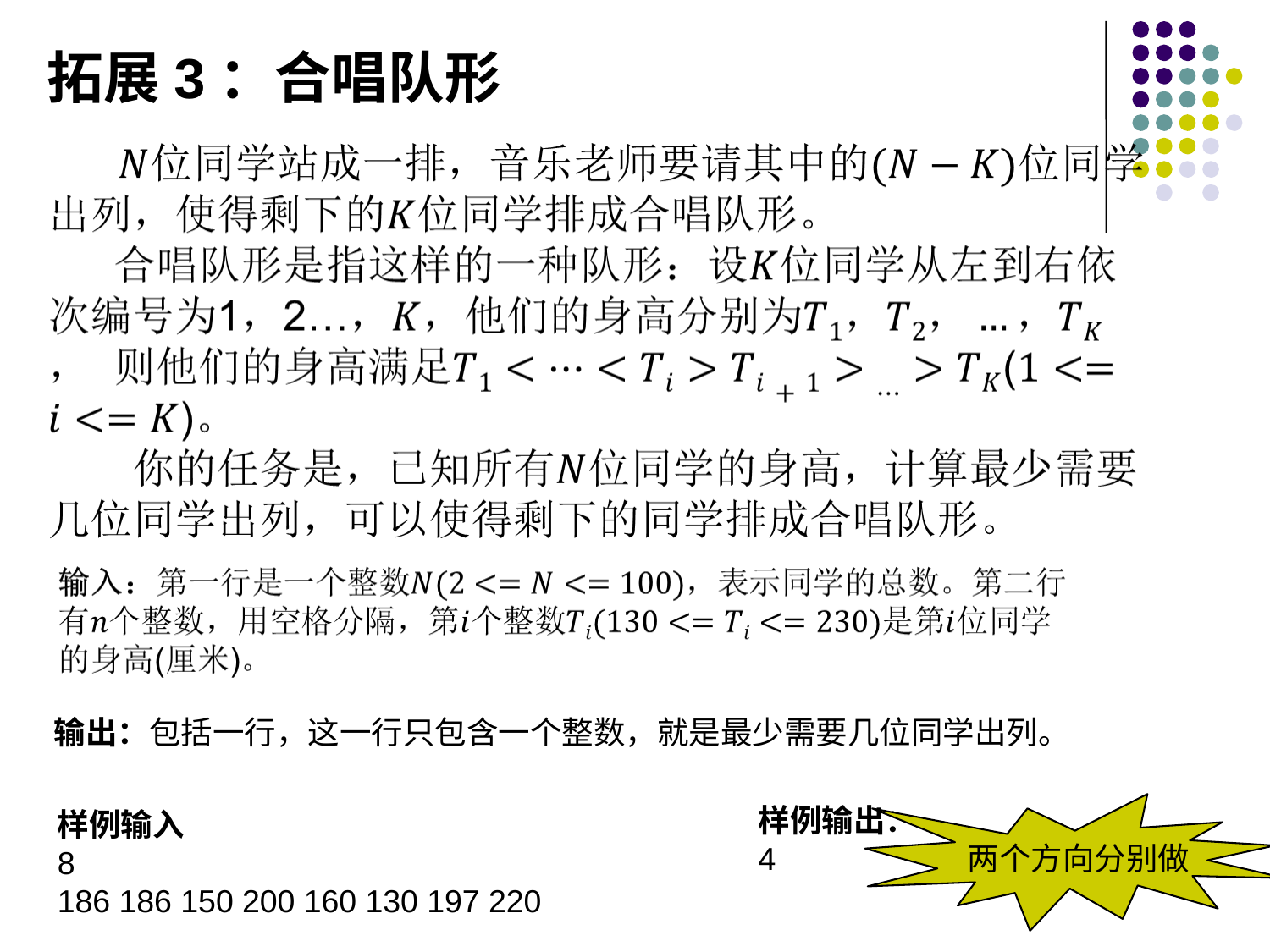

拓展3：合唱队形

输出：包括一行，这一行只包含一个整数，就是最少需要几位同学出列。
样例输出：
4
两个方向分别做
样例输入
8
186 186 150 200 160 130 197 220
24